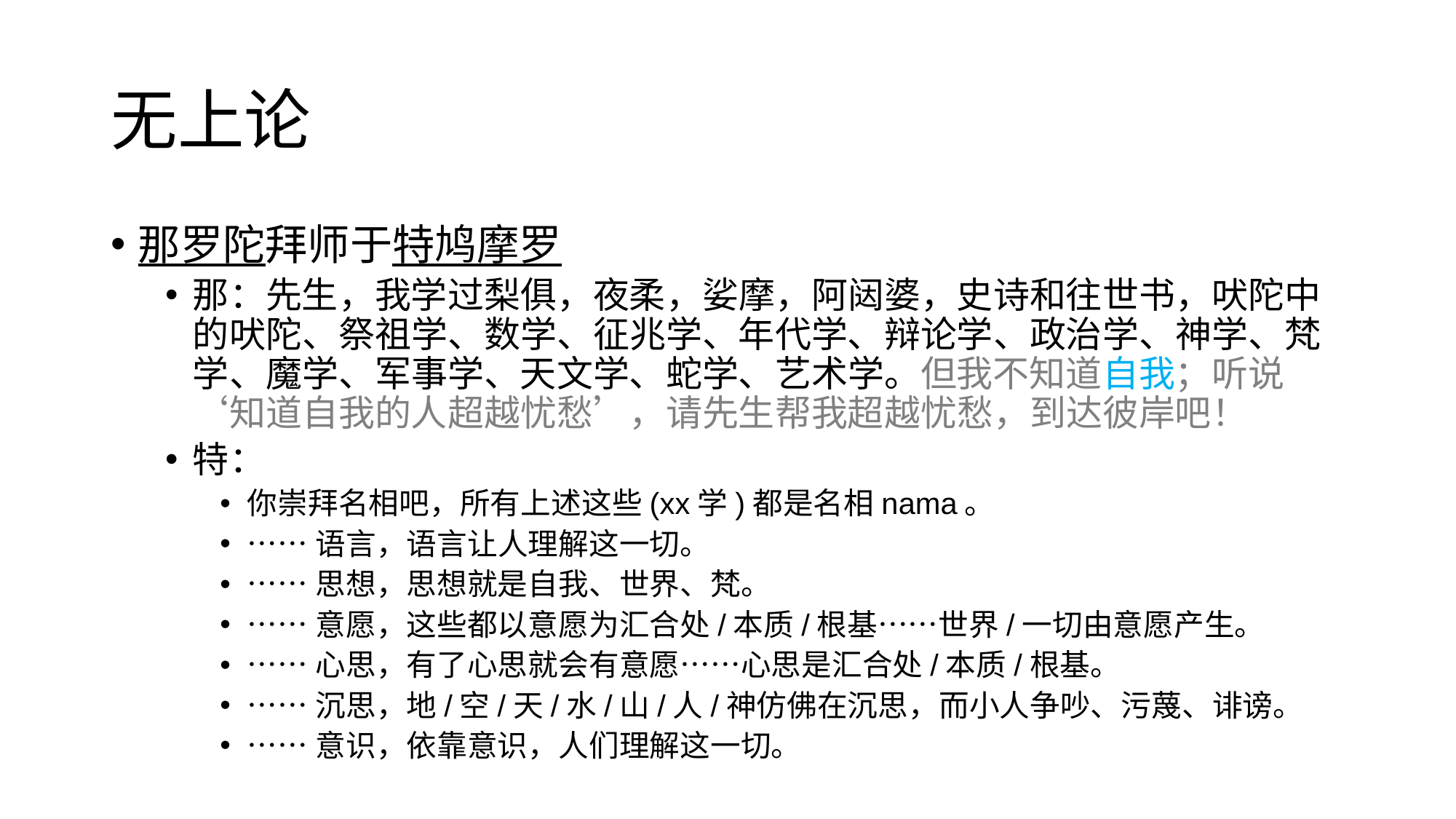

# 无上论
那罗陀拜师于特鸠摩罗
那：先生，我学过梨俱，夜柔，娑摩，阿闼婆，史诗和往世书，吠陀中的吠陀、祭祖学、数学、征兆学、年代学、辩论学、政治学、神学、梵学、魔学、军事学、天文学、蛇学、艺术学。但我不知道自我；听说‘知道自我的人超越忧愁’，请先生帮我超越忧愁，到达彼岸吧！
特：
你崇拜名相吧，所有上述这些(xx学)都是名相nama。
……语言，语言让人理解这一切。
……思想，思想就是自我、世界、梵。
……意愿，这些都以意愿为汇合处/本质/根基……世界/一切由意愿产生。
……心思，有了心思就会有意愿……心思是汇合处/本质/根基。
……沉思，地/空/天/水/山/人/神仿佛在沉思，而小人争吵、污蔑、诽谤。
……意识，依靠意识，人们理解这一切。